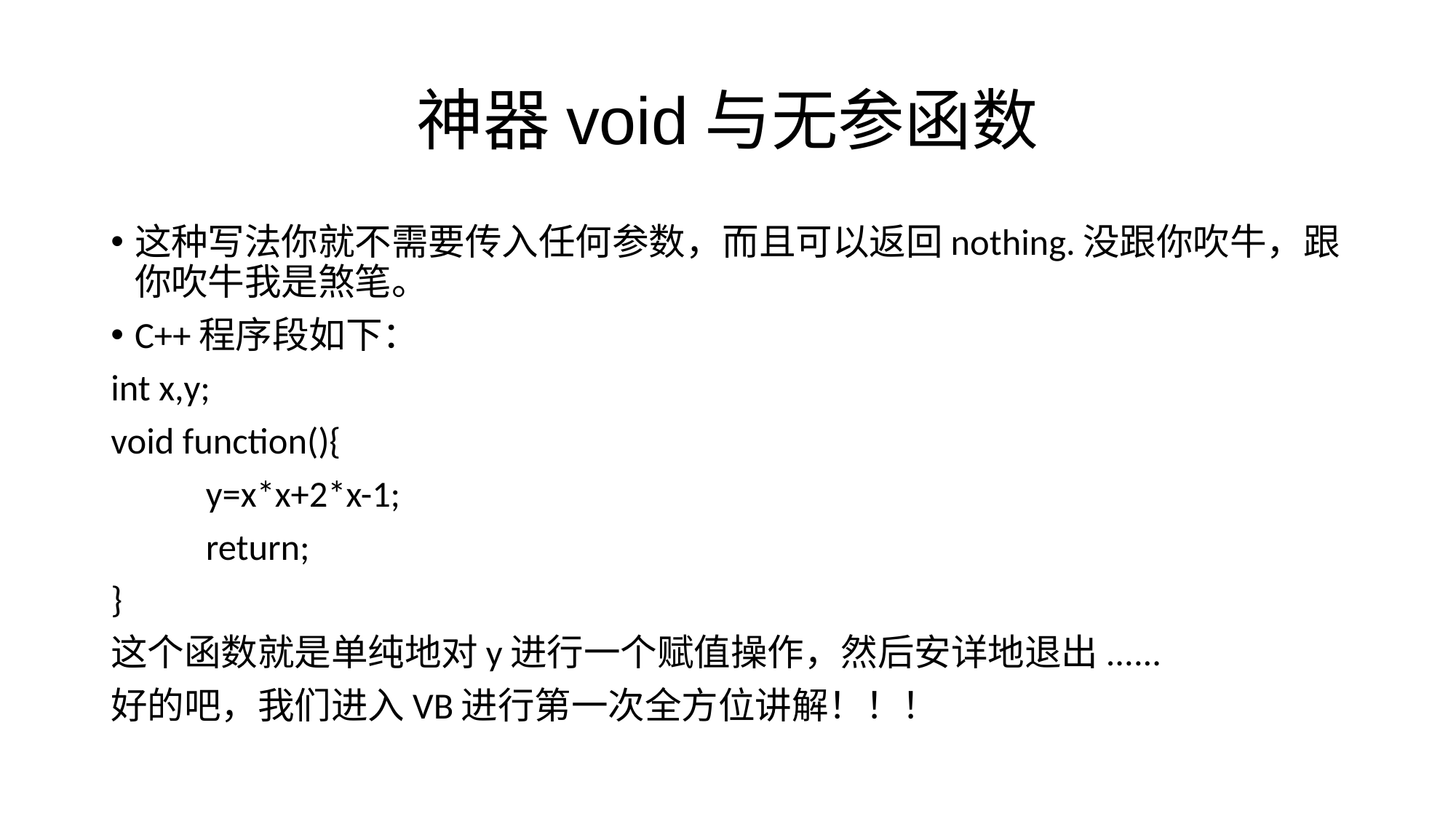

# 神器void与无参函数
这种写法你就不需要传入任何参数，而且可以返回nothing.没跟你吹牛，跟你吹牛我是煞笔。
C++程序段如下：
int x,y;
void function(){
	y=x*x+2*x-1;
	return;
}
这个函数就是单纯地对y进行一个赋值操作，然后安详地退出......
好的吧，我们进入VB进行第一次全方位讲解！！！